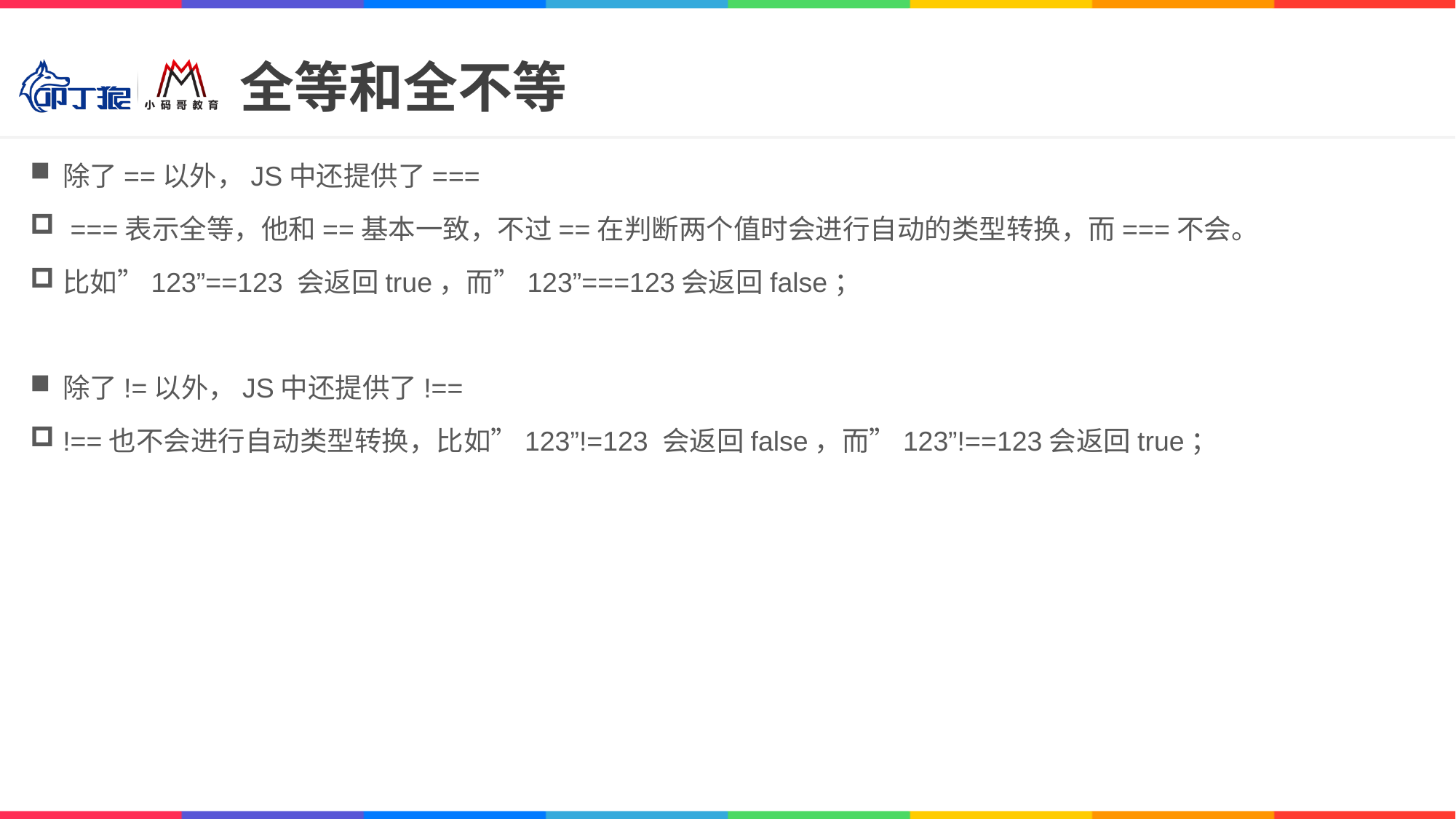

# 全等和全不等
除了==以外，JS中还提供了===
 ===表示全等，他和==基本一致，不过==在判断两个值时会进行自动的类型转换，而===不会。
比如”123”==123 会返回true，而”123”===123会返回false；

除了!=以外，JS中还提供了!==
!==也不会进行自动类型转换，比如”123”!=123 会返回false，而”123”!==123会返回true；